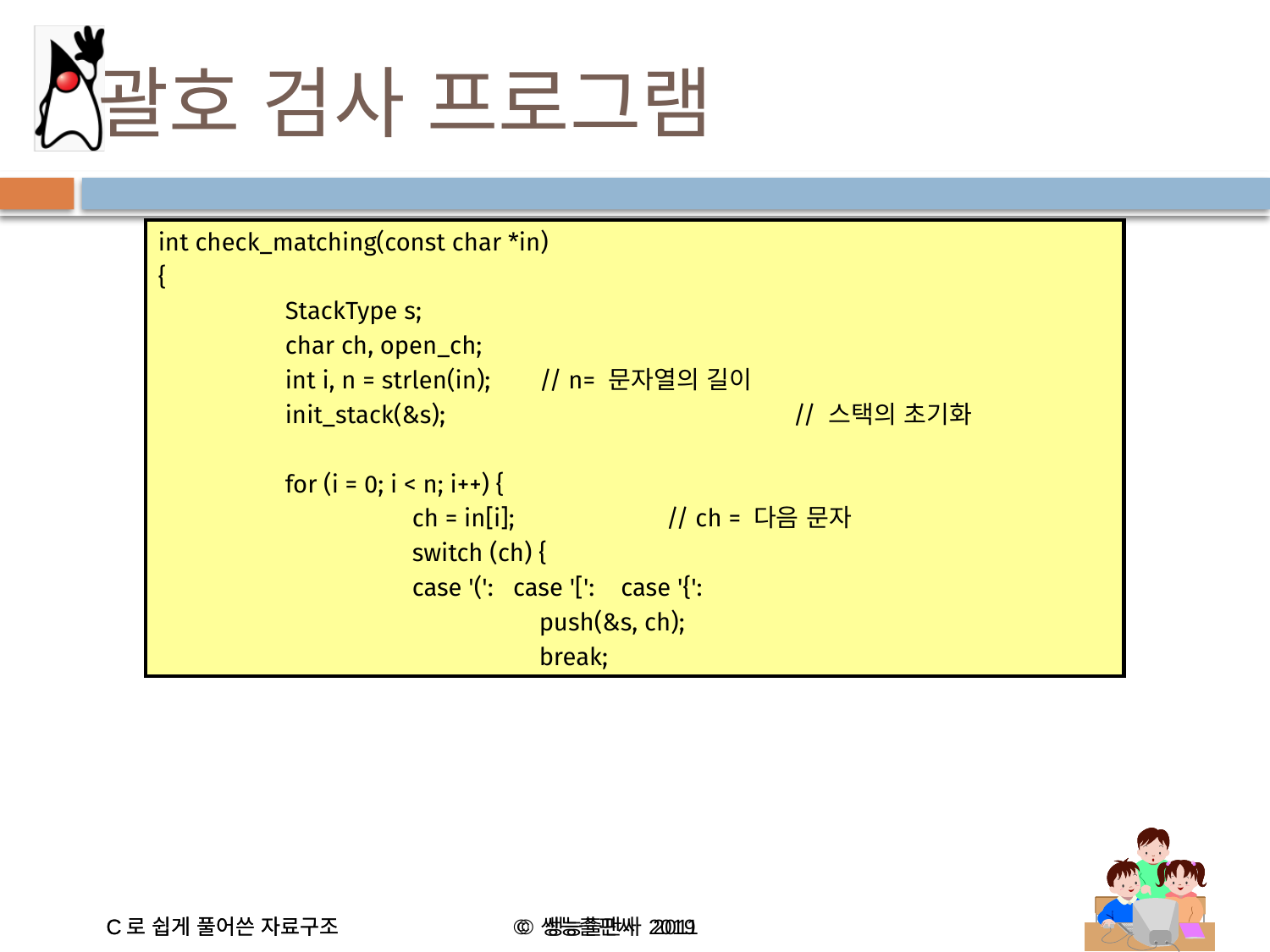

# 괄호 검사 프로그램
int check_matching(const char *in)
{
	StackType s;
	char ch, open_ch;
	int i, n = strlen(in);  	// n= 문자열의 길이
	init_stack(&s);			// 스택의 초기화

	for (i = 0; i < n; i++) {
		ch = in[i];		// ch = 다음 문자
		switch (ch) {
		case '(':   case '[':    case '{':
			push(&s, ch);
			break;